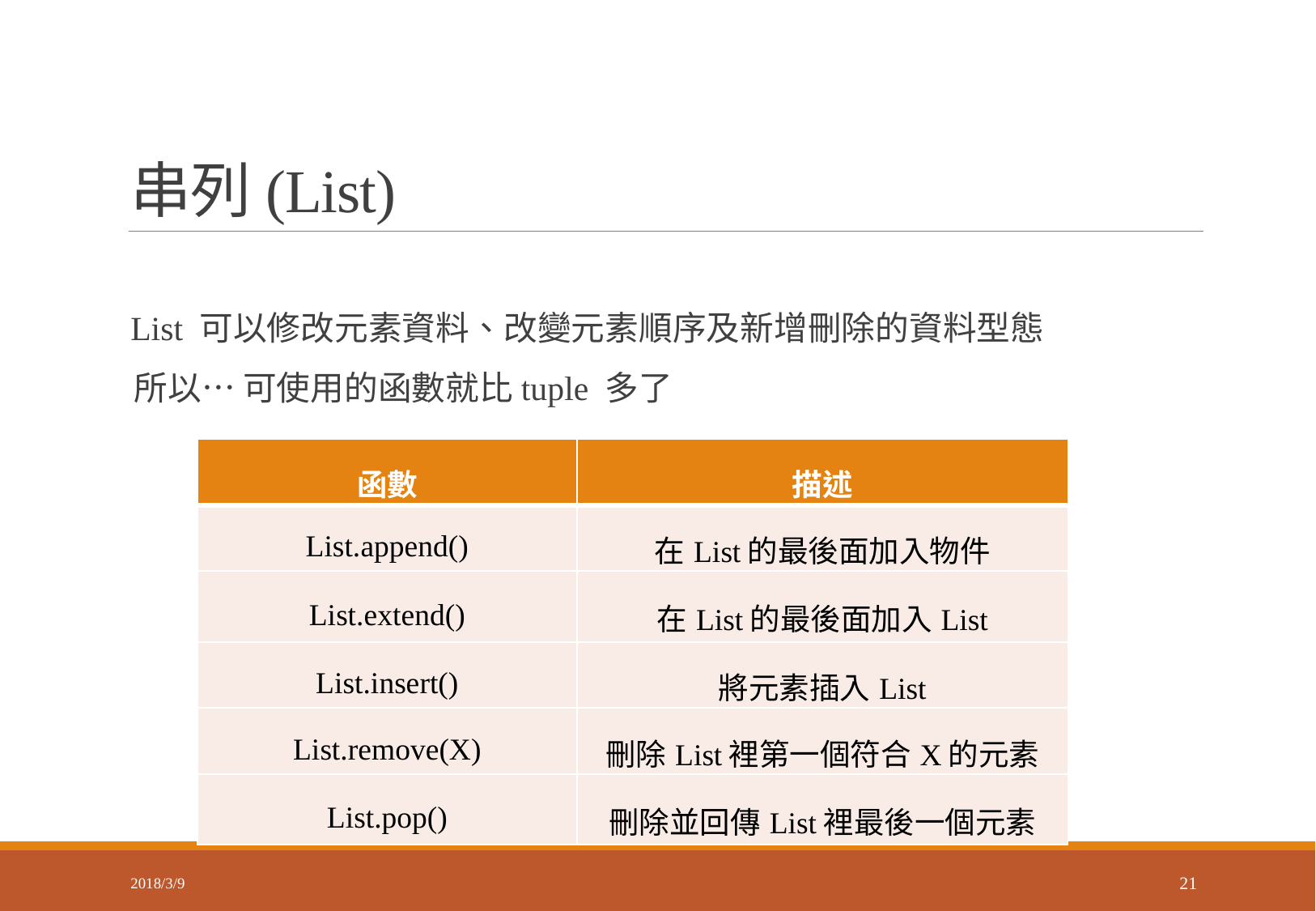

# 串列(List)

List 可以修改元素資料、改變元素順序及新增刪除的資料型態
 所以… 可使用的函數就比tuple 多了

| 函數 | 描述 |
| --- | --- |
| List.append() | 在List的最後面加入物件 |
| List.extend() | 在List的最後面加入List |
| List.insert() | 將元素插入List |
| List.remove(X) | 刪除List裡第一個符合X的元素 |
| List.pop() | 刪除並回傳List裡最後一個元素 |
2018/3/9
21